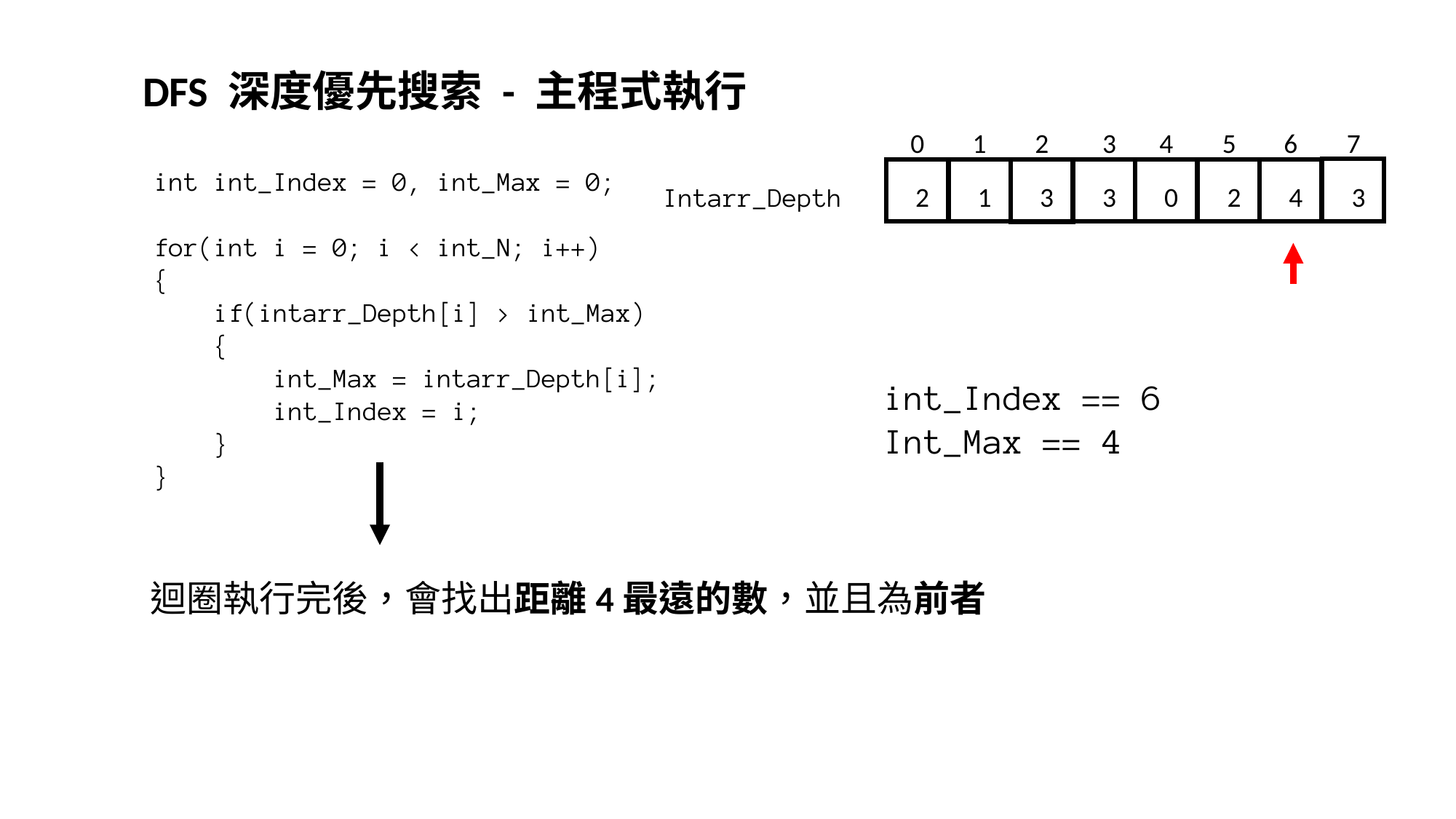

DFS 深度優先搜索 - 主程式執行
0
1
2
3
4
5
6
7

2
1
3
3
0
2
4
3
Intarr_Depth
int int_Index = 0, int_Max = 0;

for(int i = 0; i < int_N; i++)
{
    if(intarr_Depth[i] > int_Max)
    {
        int_Max = intarr_Depth[i];
        int_Index = i;
    }
}
int_Index == 6
Int_Max == 4
迴圈執行完後，會找出距離4最遠的數，並且為前者